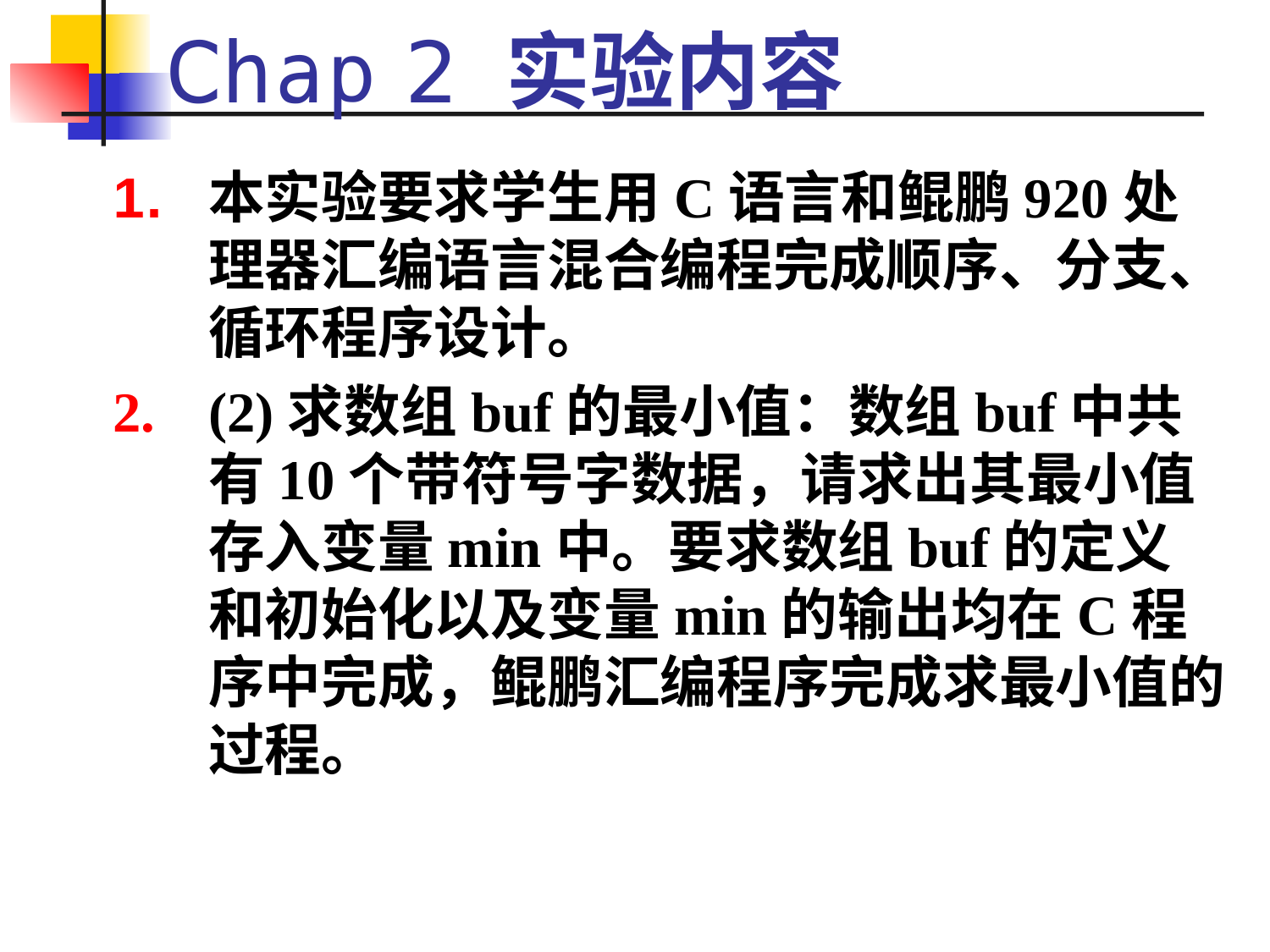

# Chap 2 实验内容
本实验要求学生用C语言和鲲鹏920处理器汇编语言混合编程完成顺序、分支、循环程序设计。
(2)求数组buf的最小值：数组buf中共有10个带符号字数据，请求出其最小值存入变量min中。要求数组buf的定义和初始化以及变量min的输出均在C程序中完成，鲲鹏汇编程序完成求最小值的过程。